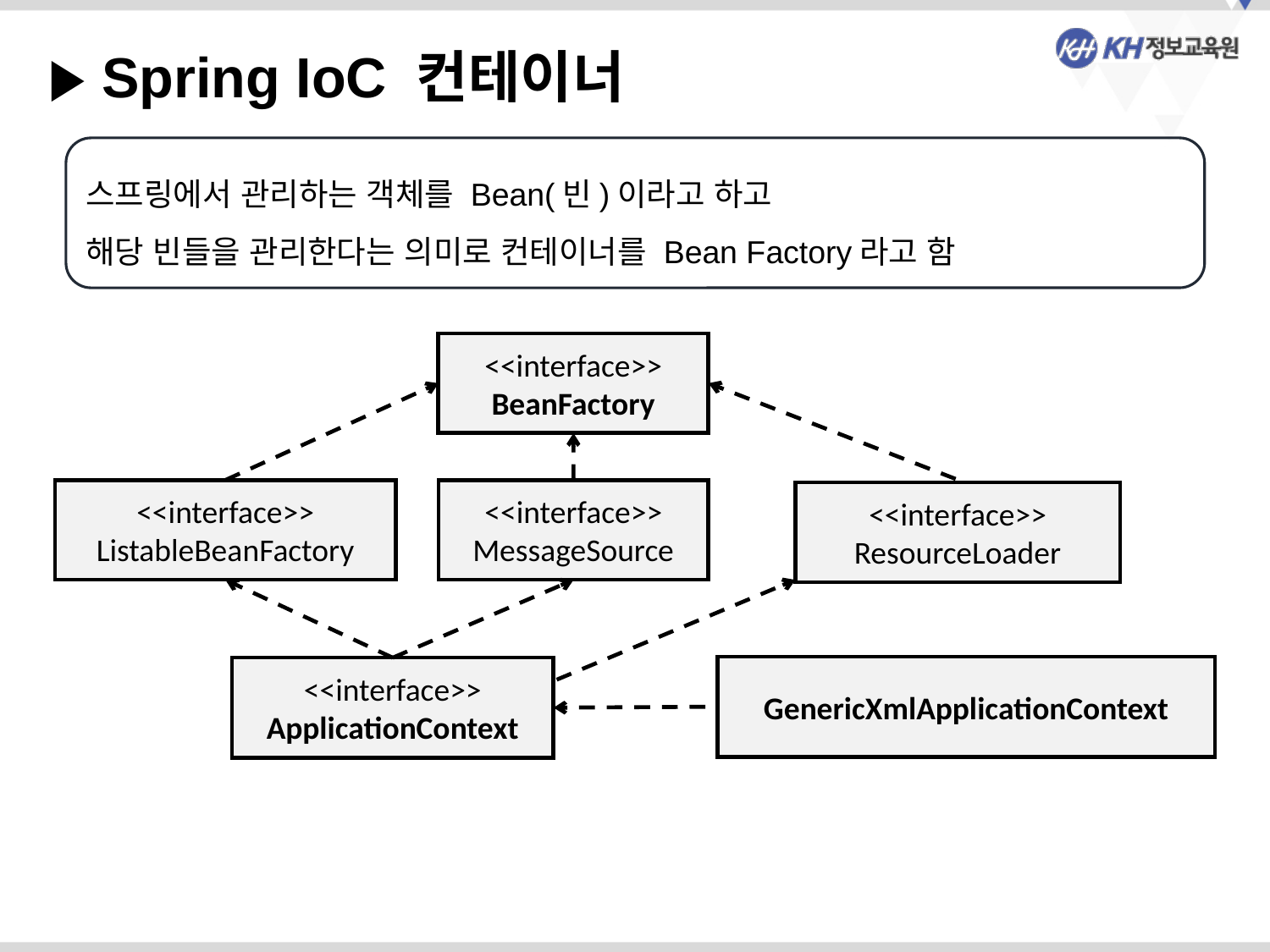

▶ Spring IoC 컨테이너
스프링에서 관리하는 객체를 Bean(빈)이라고 하고
해당 빈들을 관리한다는 의미로 컨테이너를 Bean Factory라고 함
<<interface>>
BeanFactory
<<interface>>
ListableBeanFactory
<<interface>>
MessageSource
<<interface>>
ResourceLoader
GenericXmlApplicationContext
<<interface>>
ApplicationContext